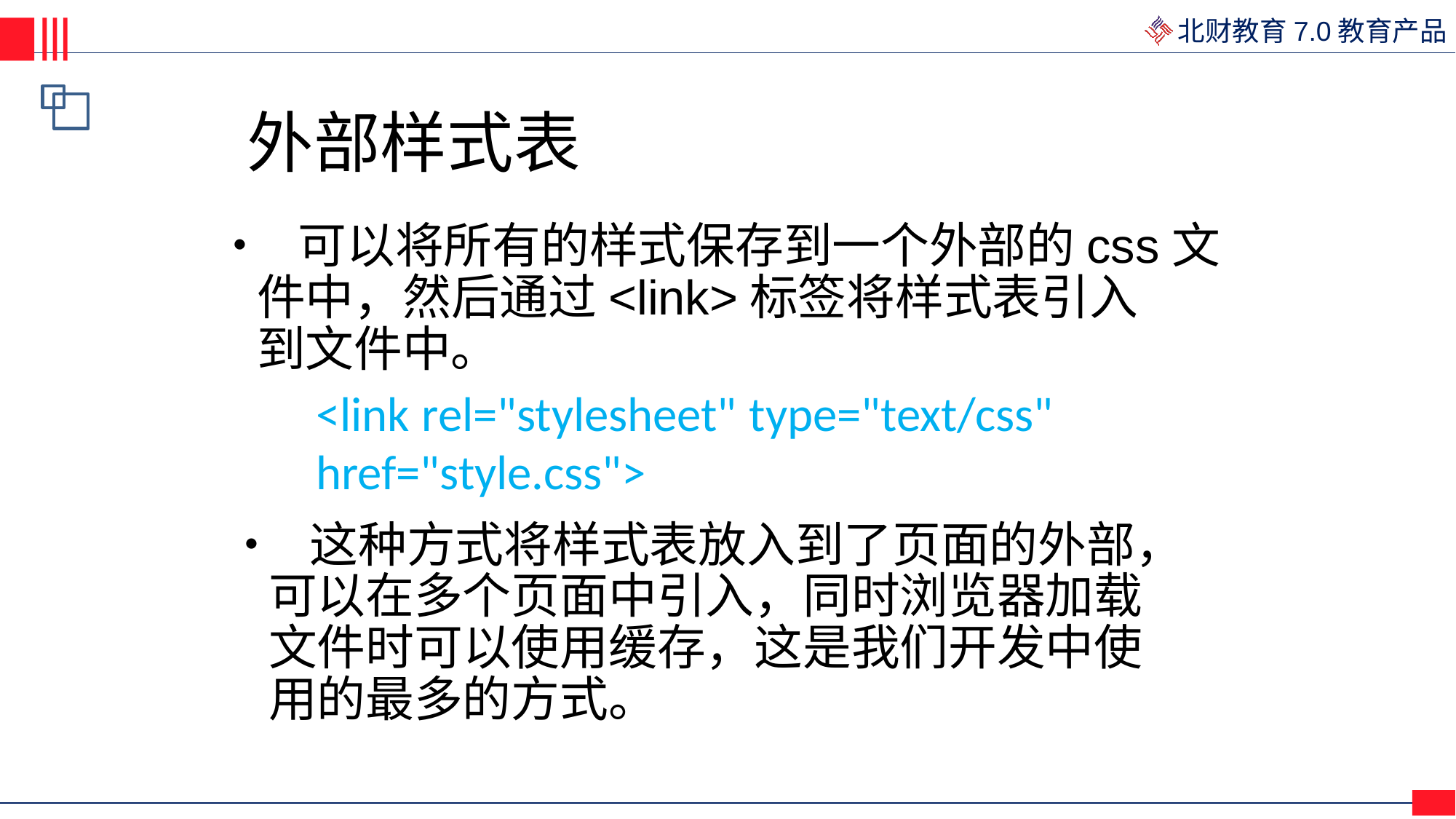

外部样式表
•  可以将所有的样式保存到一个外部的css文
	件中，然后通过<link>标签将样式表引入
	到文件中。
<link rel="stylesheet" type="text/css"
href="style.css">
•  这种方式将样式表放入到了页面的外部，
	可以在多个页面中引入，同时浏览器加载
	文件时可以使用缓存，这是我们开发中使
	用的最多的方式。